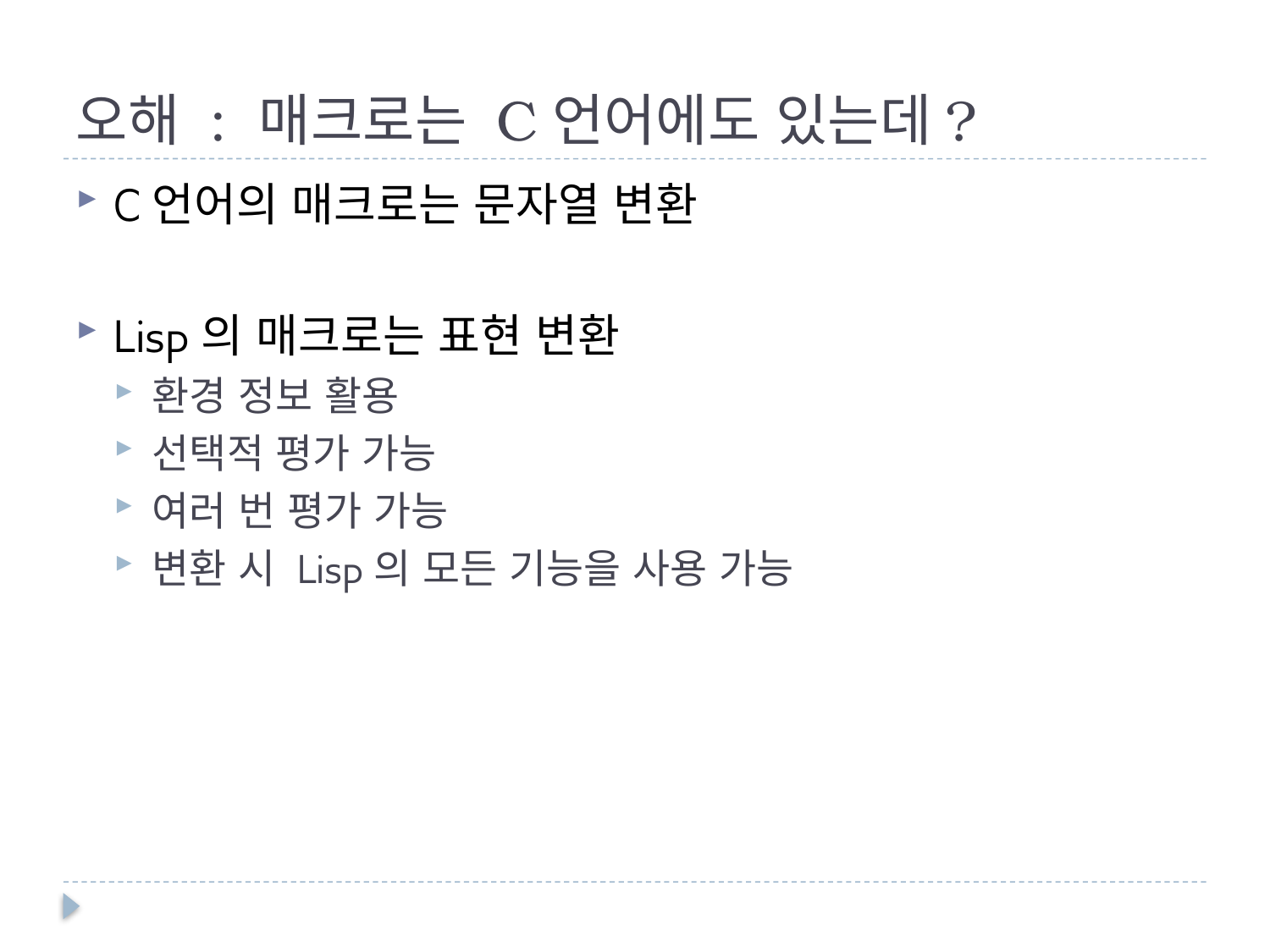

# 오해 : 매크로는 C언어에도 있는데?
C언어의 매크로는 문자열 변환

Lisp의 매크로는 표현 변환
환경 정보 활용
선택적 평가 가능
여러 번 평가 가능
변환 시 Lisp의 모든 기능을 사용 가능